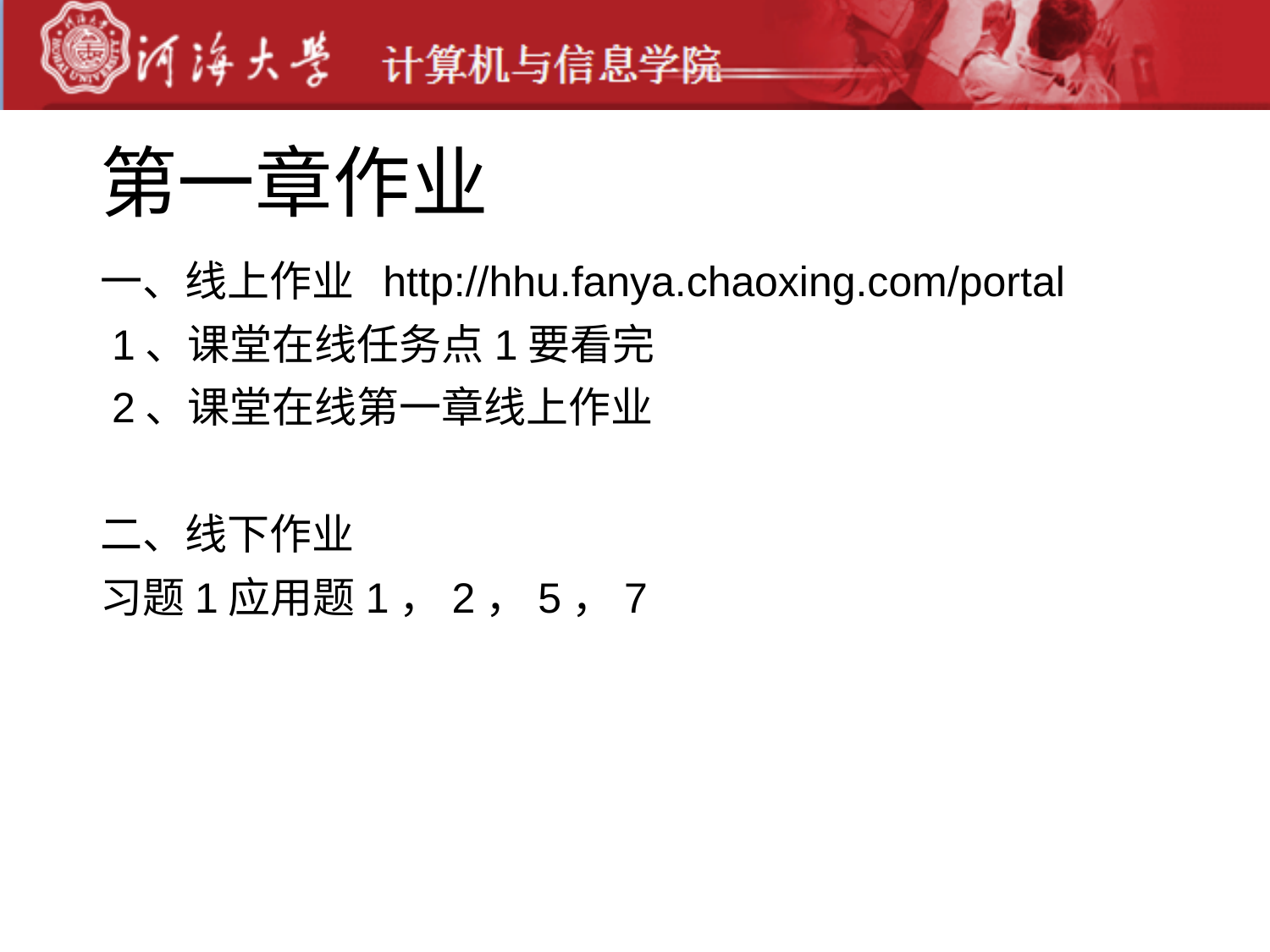

# 第一章作业
一、线上作业  http://hhu.fanya.chaoxing.com/portal
 1、课堂在线任务点1要看完
 2、课堂在线第一章线上作业

二、线下作业
习题1应用题1，2，5，7